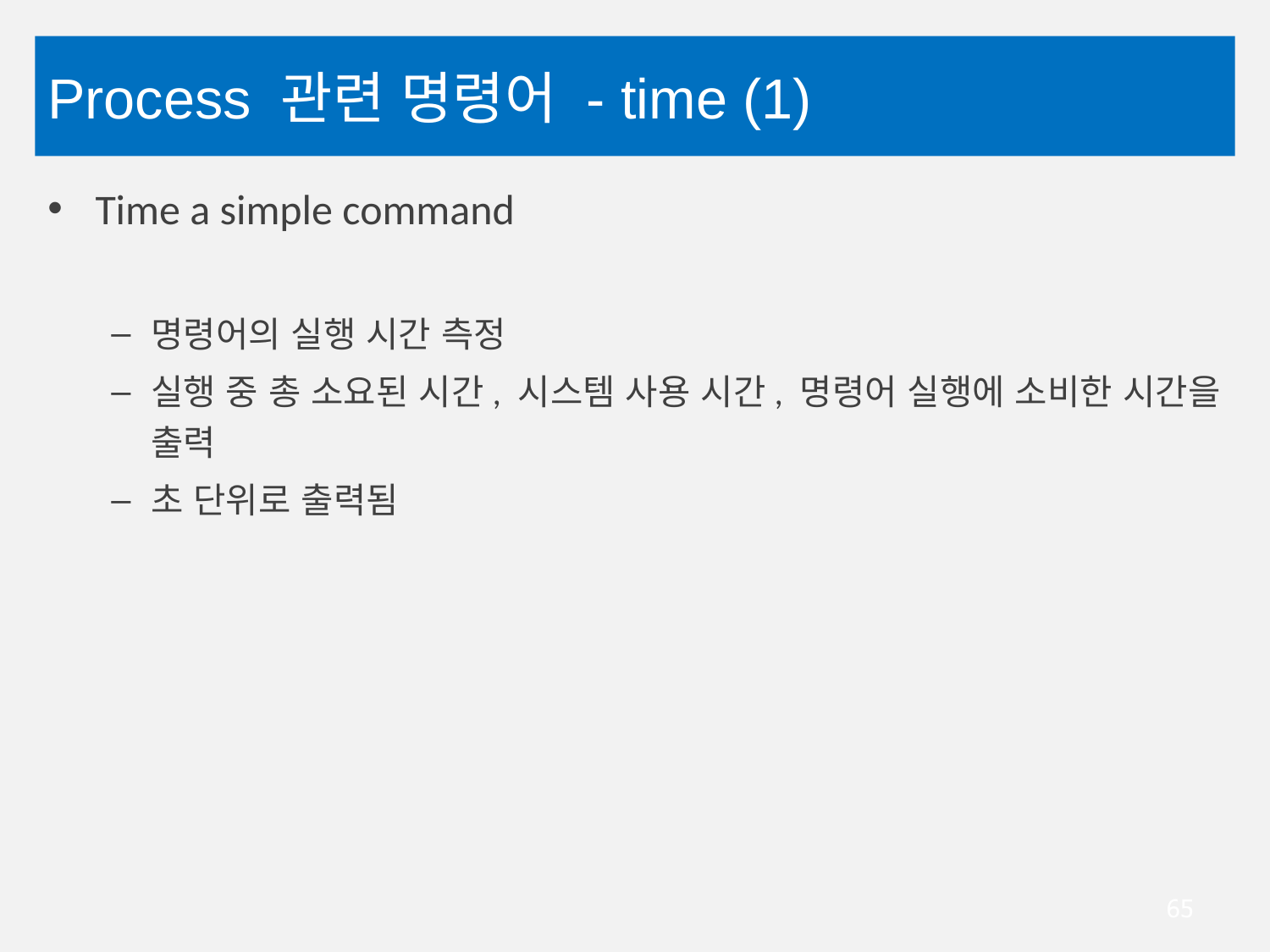

# Process 관련 명령어 - time (1)
Time a simple command

명령어의 실행 시간 측정
실행 중 총 소요된 시간, 시스템 사용 시간, 명령어 실행에 소비한 시간을 출력
초 단위로 출력됨
65